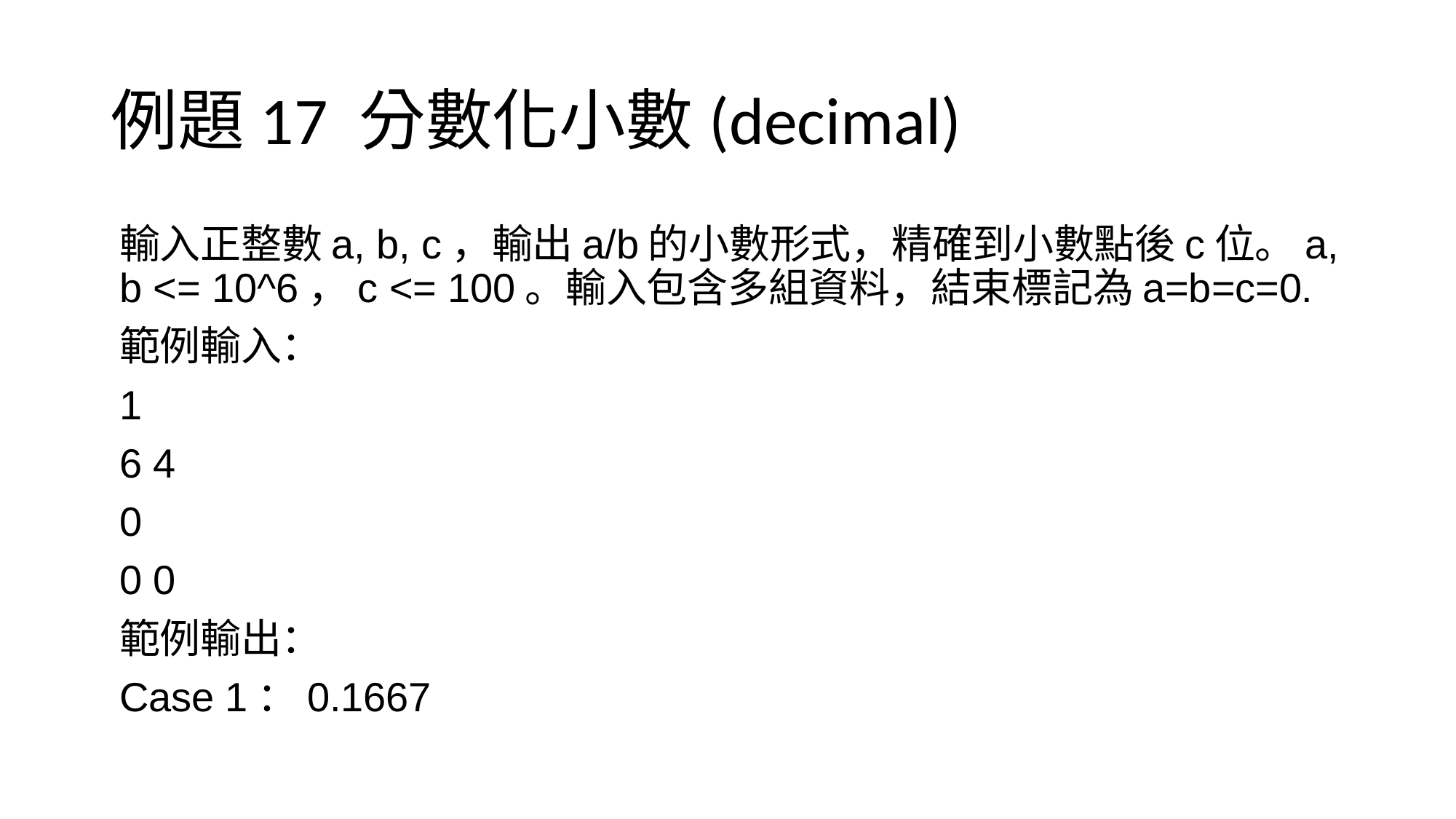

# 例題17 分數化小數(decimal)
輸入正整數a, b, c，輸出a/b的小數形式，精確到小數點後c位。a, b <= 10^6，c <= 100。輸入包含多組資料，結束標記為a=b=c=0.
範例輸入：
1
6 4
0
0 0
範例輸出：
Case 1：0.1667